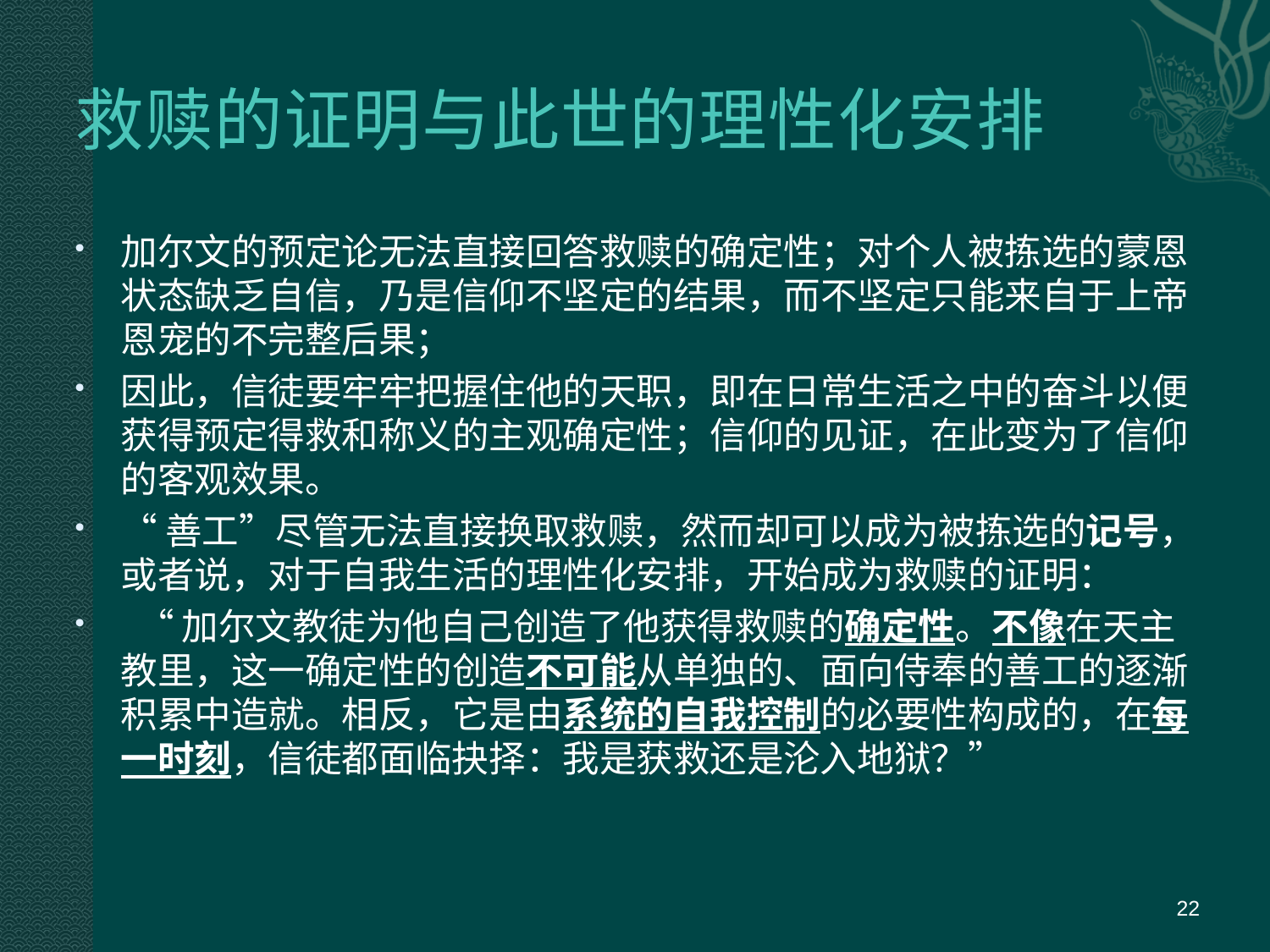

# 救赎的证明与此世的理性化安排
加尔文的预定论无法直接回答救赎的确定性；对个人被拣选的蒙恩状态缺乏自信，乃是信仰不坚定的结果，而不坚定只能来自于上帝恩宠的不完整后果；
因此，信徒要牢牢把握住他的天职，即在日常生活之中的奋斗以便获得预定得救和称义的主观确定性；信仰的见证，在此变为了信仰的客观效果。
“善工”尽管无法直接换取救赎，然而却可以成为被拣选的记号，或者说，对于自我生活的理性化安排，开始成为救赎的证明：
  “加尔文教徒为他自己创造了他获得救赎的确定性。不像在天主教里，这一确定性的创造不可能从单独的、面向侍奉的善工的逐渐积累中造就。相反，它是由系统的自我控制的必要性构成的，在每一时刻，信徒都面临抉择：我是获救还是沦入地狱？”
22